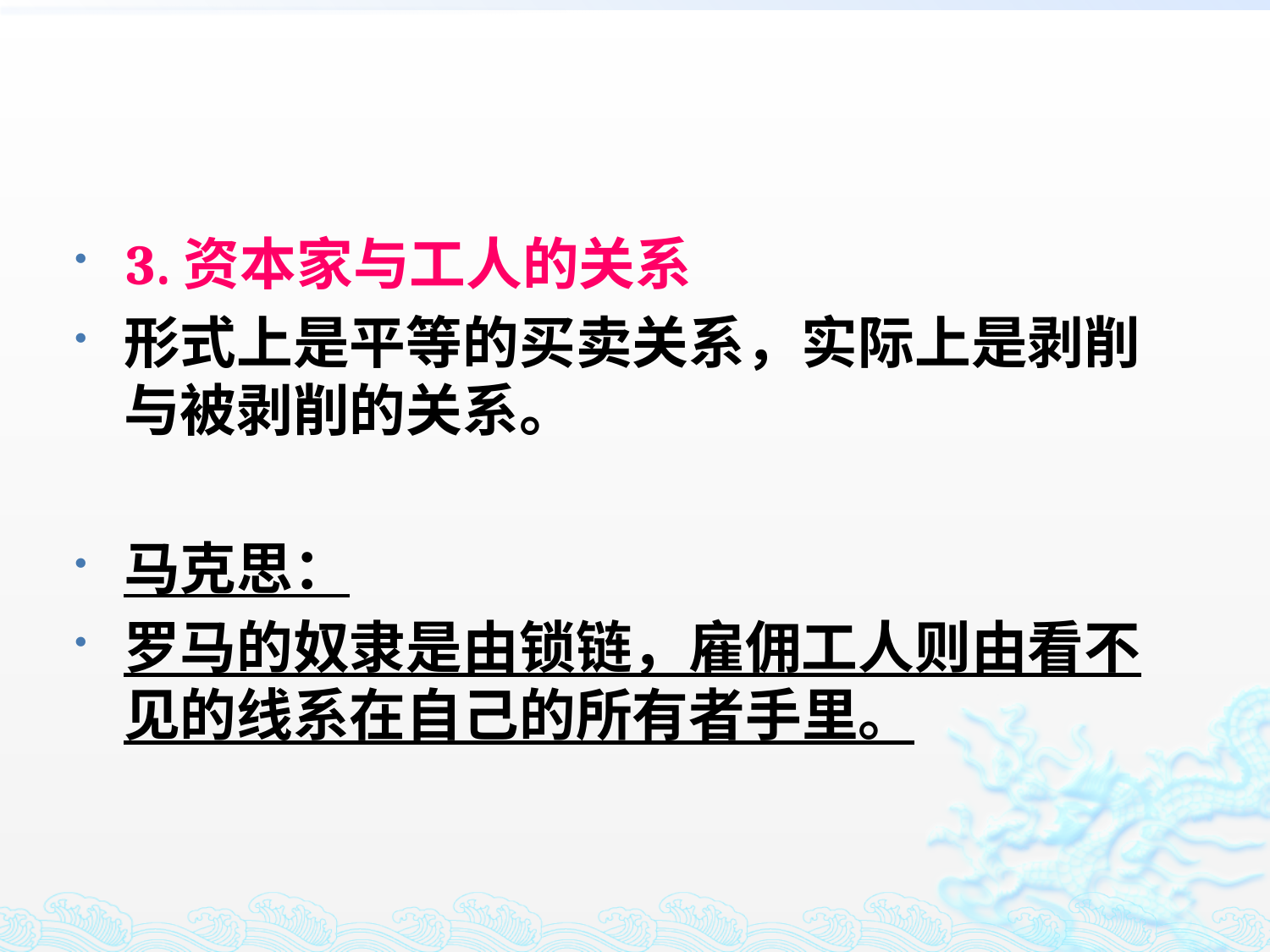

3.资本家与工人的关系
形式上是平等的买卖关系，实际上是剥削与被剥削的关系。

马克思：
罗马的奴隶是由锁链，雇佣工人则由看不见的线系在自己的所有者手里。